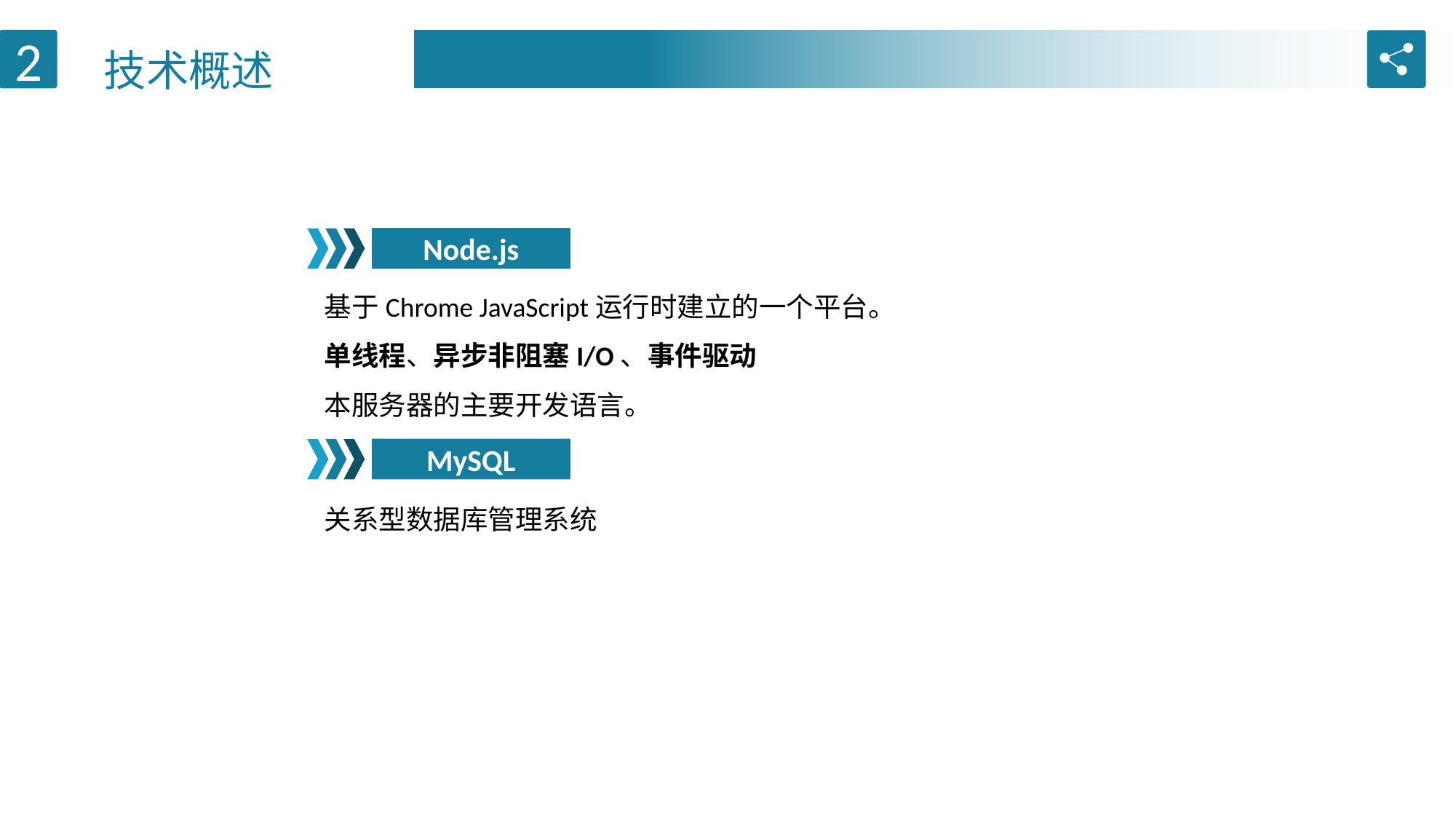

技术概述
2

基于Chrome JavaScript运行时建立的一个平台。
单线程、异步非阻塞I/O、事件驱动
本服务器的主要开发语言。

关系型数据库管理系统
Node.js

MySQL